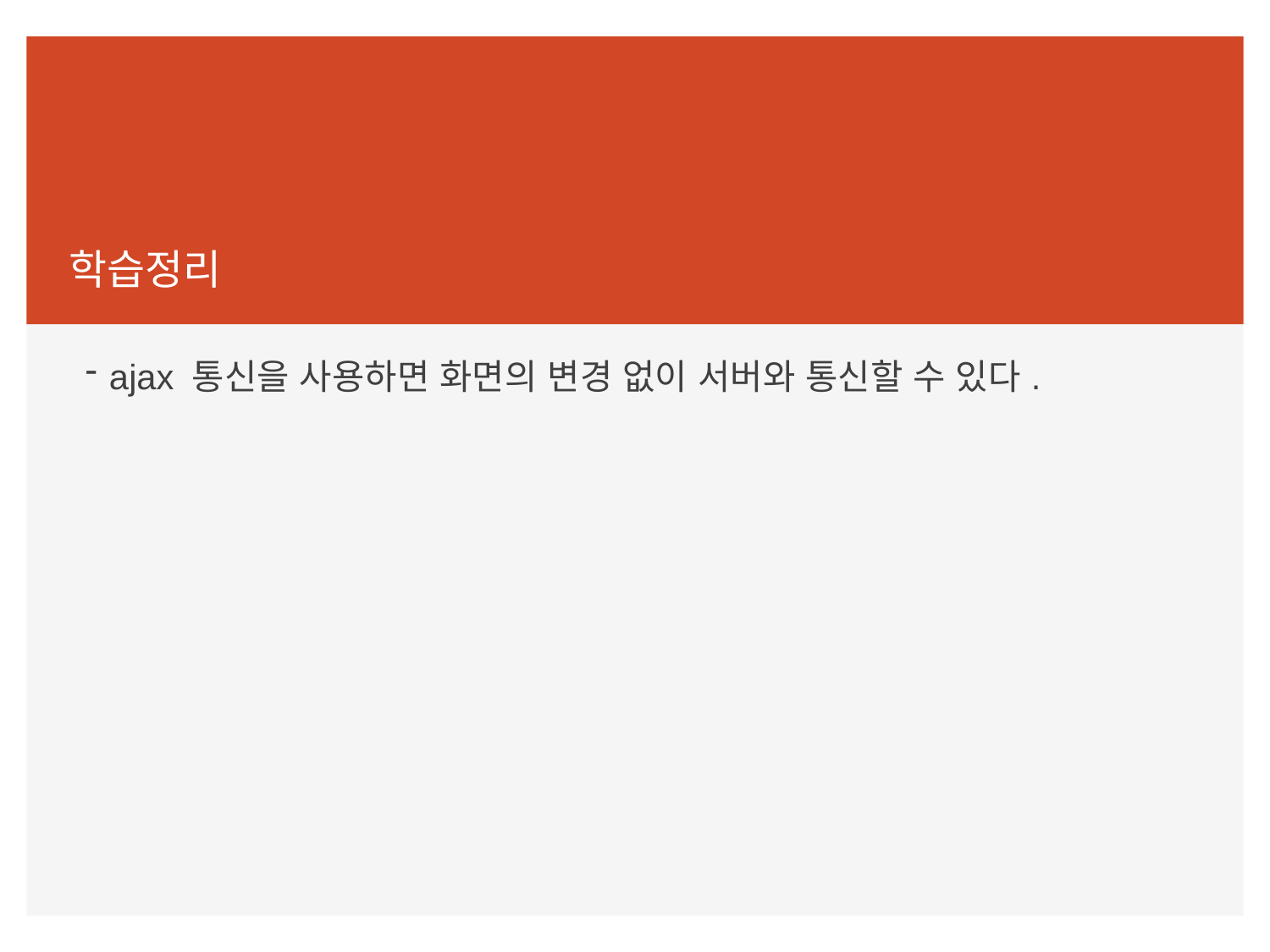

학습정리
ajax 통신을 사용하면 화면의 변경 없이 서버와 통신할 수 있다.